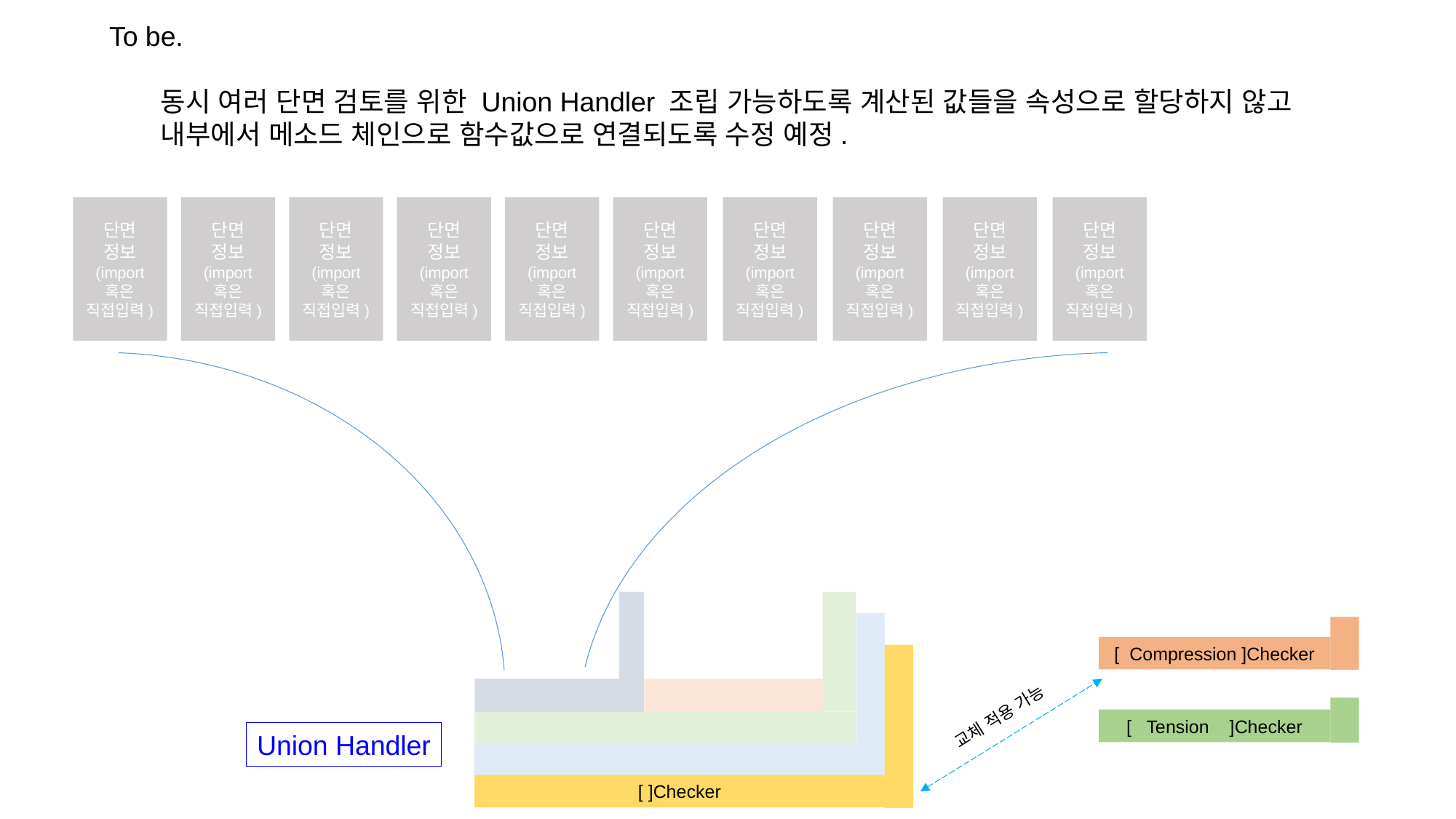

To be.
동시 여러 단면 검토를 위한 Union Handler 조립 가능하도록 계산된 값들을 속성으로 할당하지 않고
내부에서 메소드 체인으로 함수값으로 연결되도록 수정 예정.
단면
정보
(import 혹은
직접입력)
단면
정보
(import 혹은
직접입력)
단면
정보
(import 혹은
직접입력)
단면
정보
(import 혹은
직접입력)
단면
정보
(import 혹은
직접입력)
단면
정보
(import 혹은
직접입력)
단면
정보
(import 혹은
직접입력)
단면
정보
(import 혹은
직접입력)
단면
정보
(import 혹은
직접입력)
단면
정보
(import 혹은
직접입력)

[ ]Checker

[  Compression ]Checker

교체 적용 가능
[   Tension    ]Checker
Union Handler